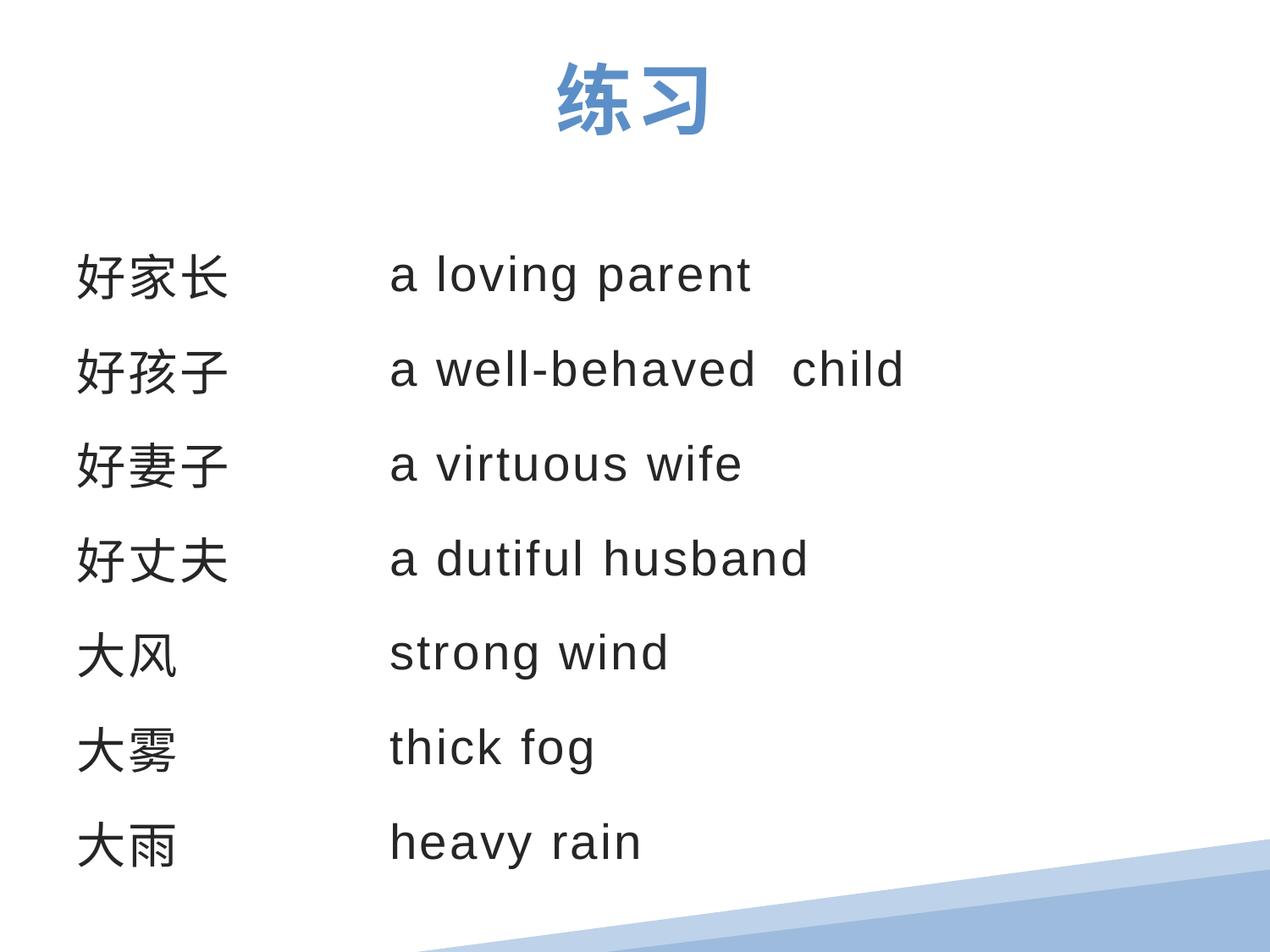

练习
a loving parent
a well-behaved  child
a virtuous wife
a dutiful husband
strong wind
thick fog
heavy rain
好家长
好孩子
好妻子
好丈夫
大风
大雾
大雨